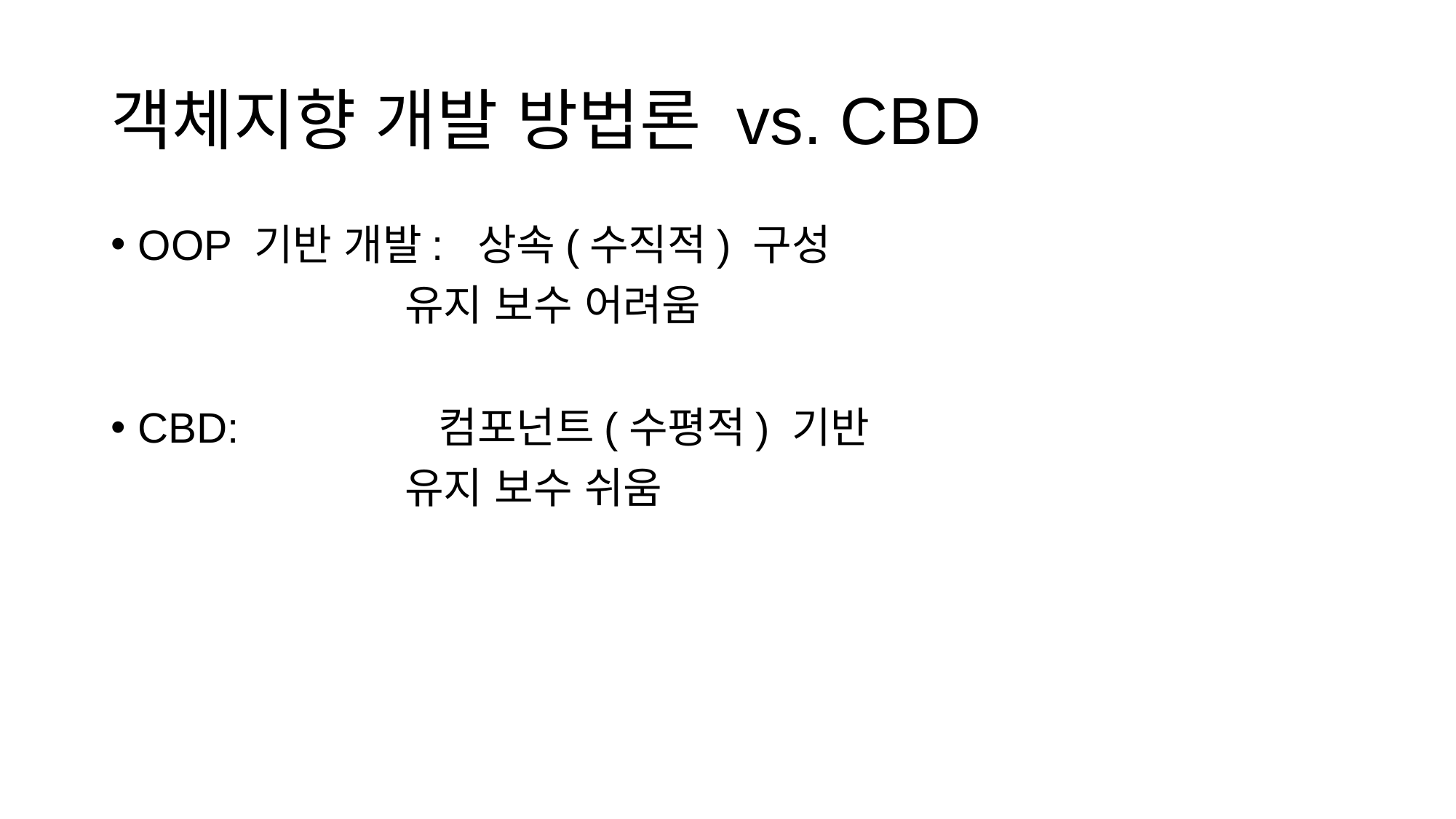

# 객체지향 개발 방법론 vs. CBD
OOP 기반 개발:  상속(수직적) 구성
                        유지 보수 어려움

CBD:                컴포넌트(수평적) 기반
                        유지 보수 쉬움